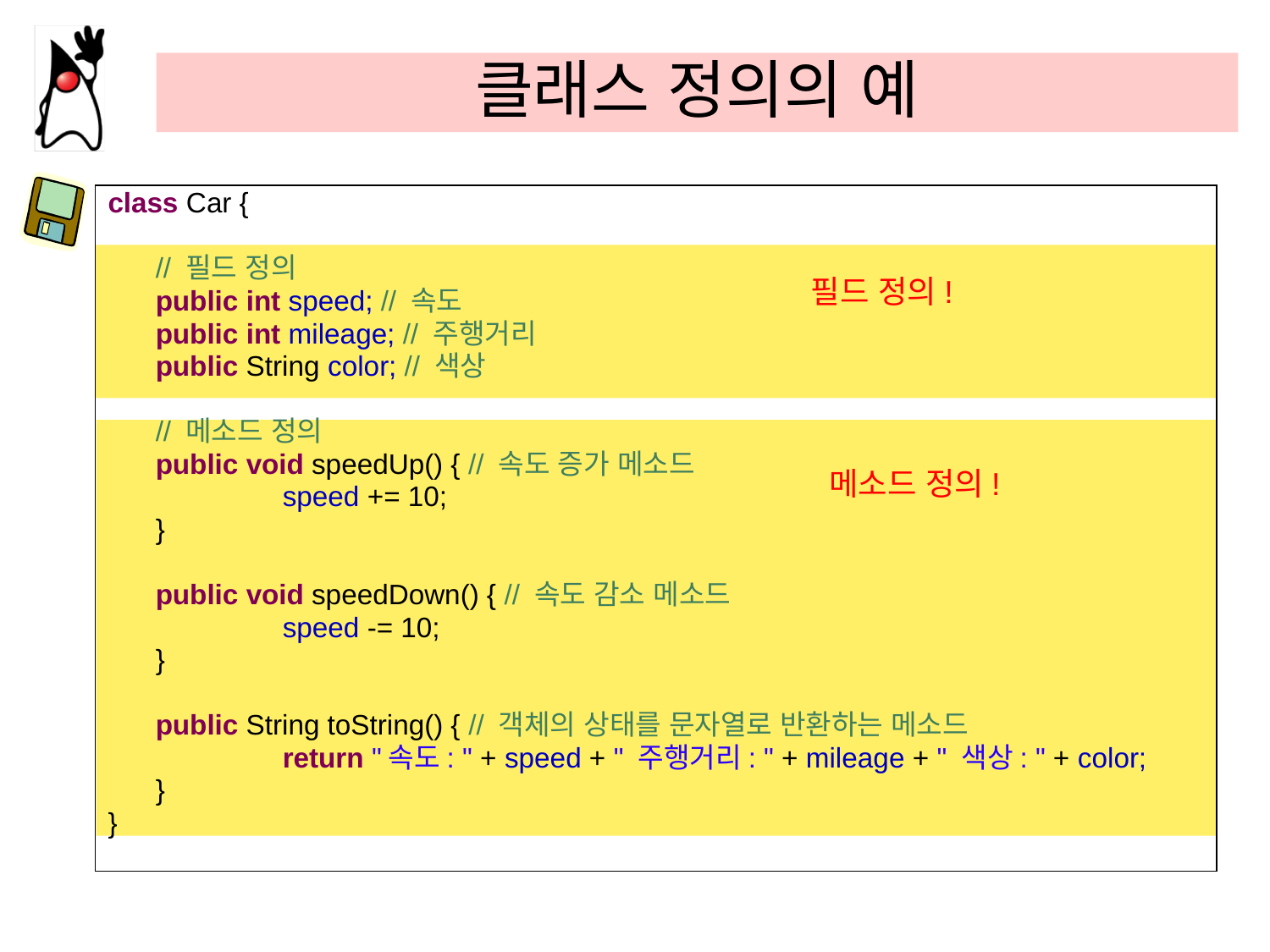

# 클래스 정의의 예

class Car {

	// 필드 정의
	public int speed; // 속도
	public int mileage; // 주행거리
	public String color; // 색상

	// 메소드 정의
	public void speedUp() { // 속도 증가 메소드
		speed += 10;
	}

	public void speedDown() { // 속도 감소 메소드
		speed -= 10;
	}

	public String toString() { // 객체의 상태를 문자열로 반환하는 메소드
		return "속도: " + speed + " 주행거리: " + mileage + " 색상: " + color;
	}
}

필드 정의!

메소드 정의!